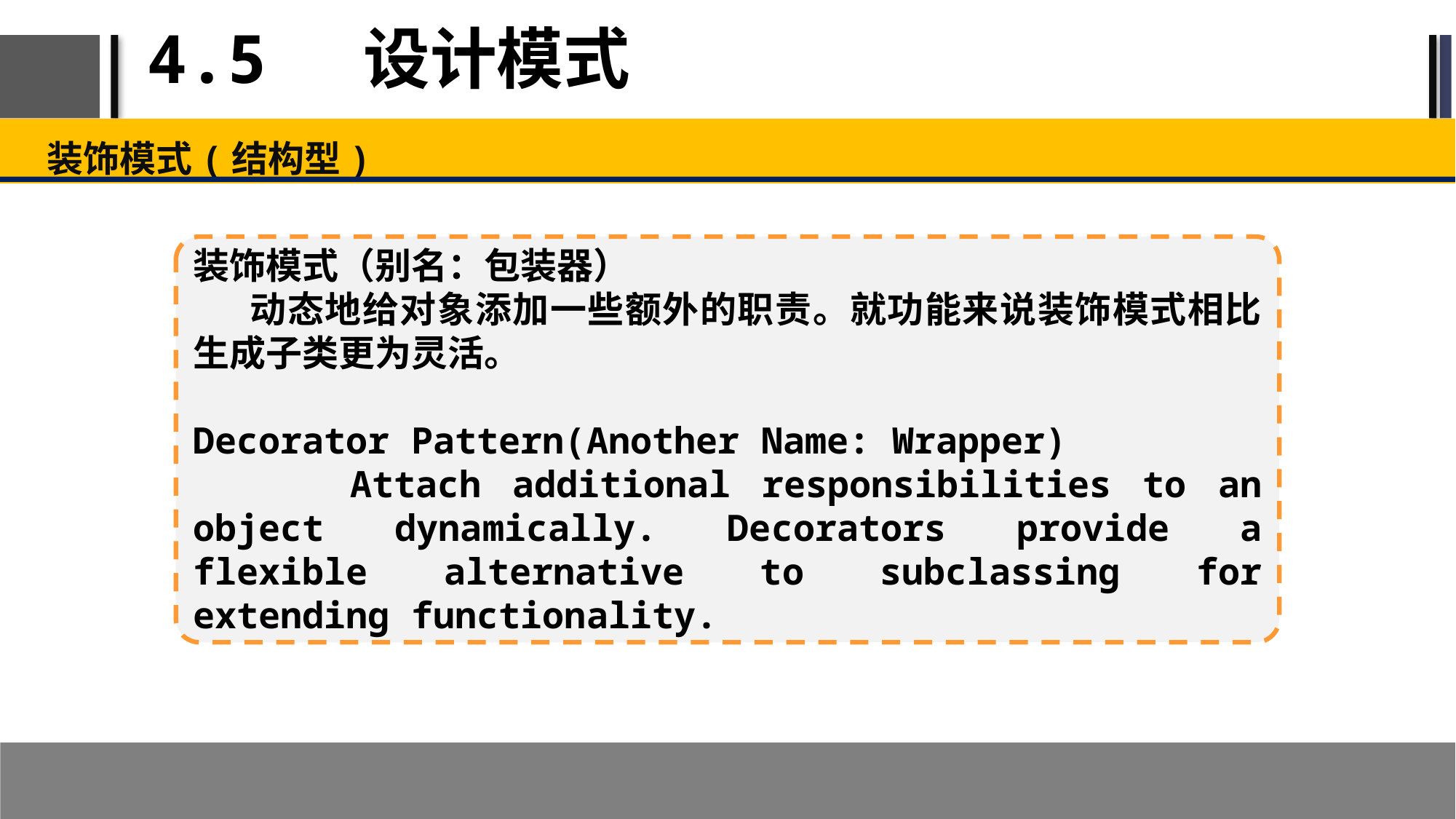

# 4.5  设计模式

装饰模式(结构型)

装饰模式（别名：包装器）
     动态地给对象添加一些额外的职责。就功能来说装饰模式相比生成子类更为灵活。

Decorator Pattern(Another Name: Wrapper)
     Attach additional responsibilities to an object dynamically. Decorators provide a flexible alternative to subclassing for extending functionality.